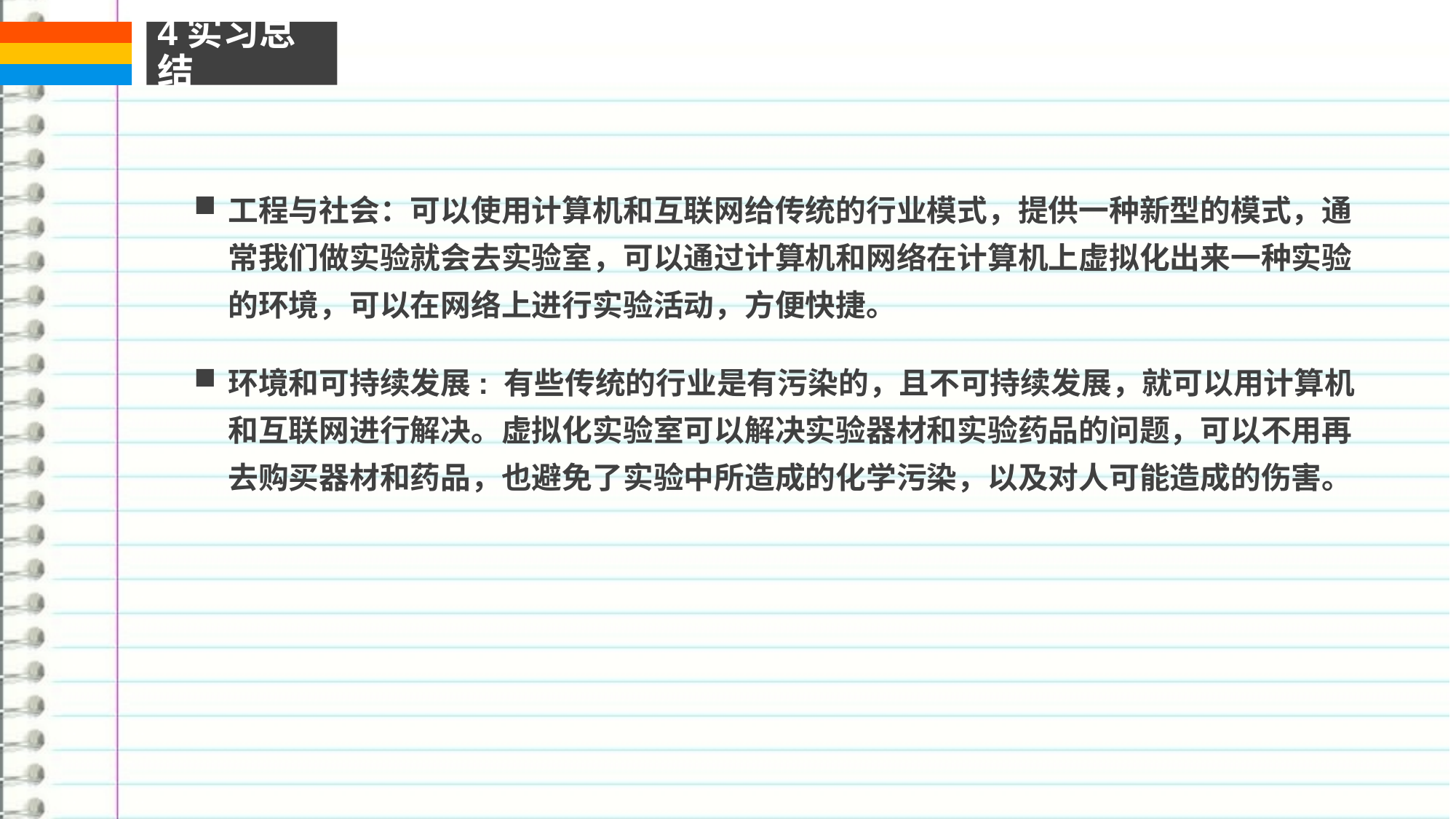

4实习总结
工程与社会：可以使用计算机和互联网给传统的行业模式，提供一种新型的模式，通常我们做实验就会去实验室，可以通过计算机和网络在计算机上虚拟化出来一种实验的环境，可以在网络上进行实验活动，方便快捷。
环境和可持续发展: 有些传统的行业是有污染的，且不可持续发展，就可以用计算机和互联网进行解决。虚拟化实验室可以解决实验器材和实验药品的问题，可以不用再去购买器材和药品，也避免了实验中所造成的化学污染，以及对人可能造成的伤害。